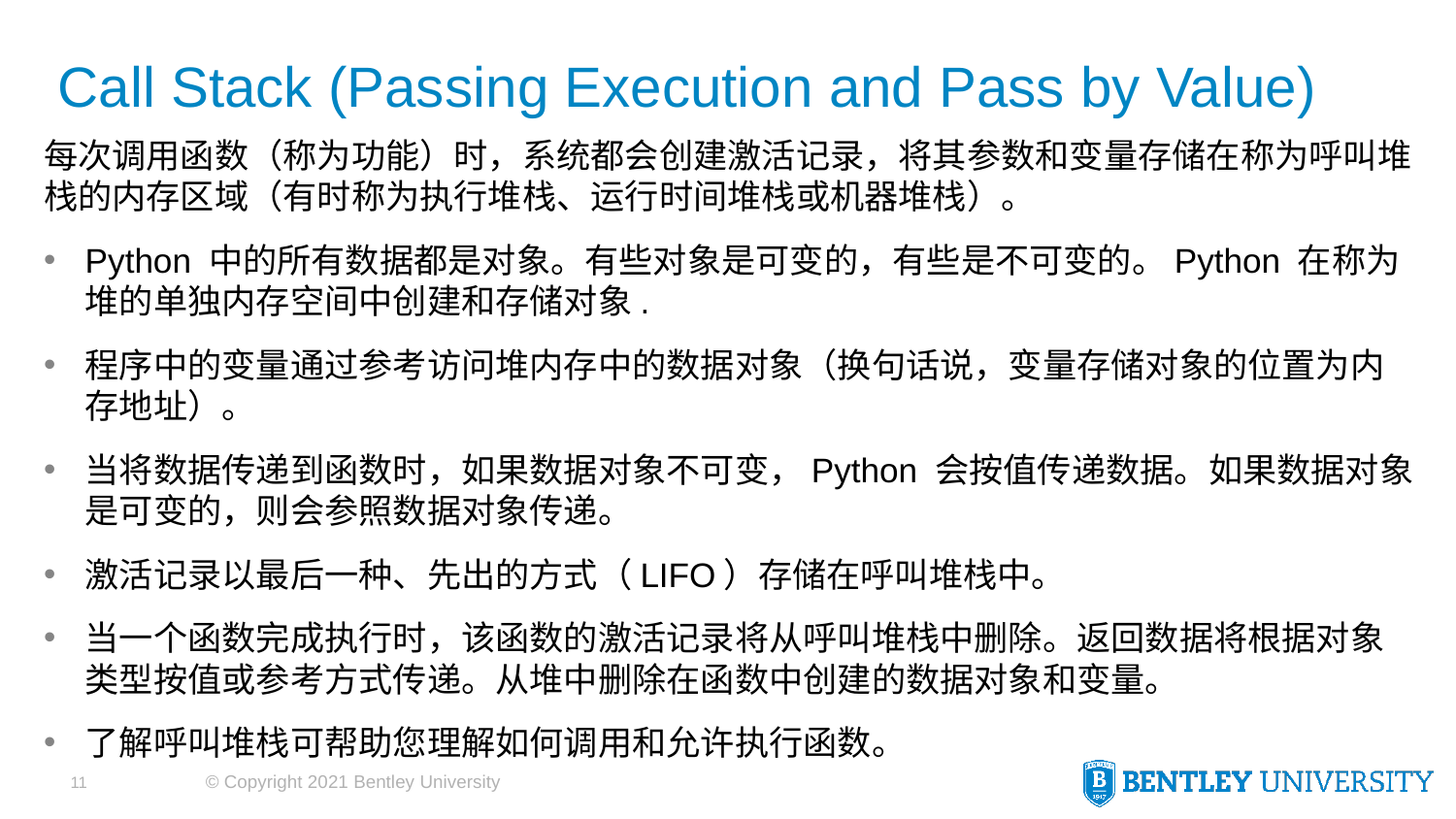

# Call Stack (Passing Execution and Pass by Value)
每次调用函数（称为功能）时，系统都会创建激活记录，将其参数和变量存储在称为呼叫堆栈的内存区域（有时称为执行堆栈、运行时间堆栈或机器堆栈）。
Python 中的所有数据都是对象。有些对象是可变的，有些是不可变的。Python 在称为堆的单独内存空间中创建和存储对象.
程序中的变量通过参考访问堆内存中的数据对象（换句话说，变量存储对象的位置为内存地址）。
当将数据传递到函数时，如果数据对象不可变，Python 会按值传递数据。如果数据对象是可变的，则会参照数据对象传递。
激活记录以最后一种、先出的方式（LIFO）存储在呼叫堆栈中。
当一个函数完成执行时，该函数的激活记录将从呼叫堆栈中删除。返回数据将根据对象类型按值或参考方式传递。从堆中删除在函数中创建的数据对象和变量。
了解呼叫堆栈可帮助您理解如何调用和允许执行函数。